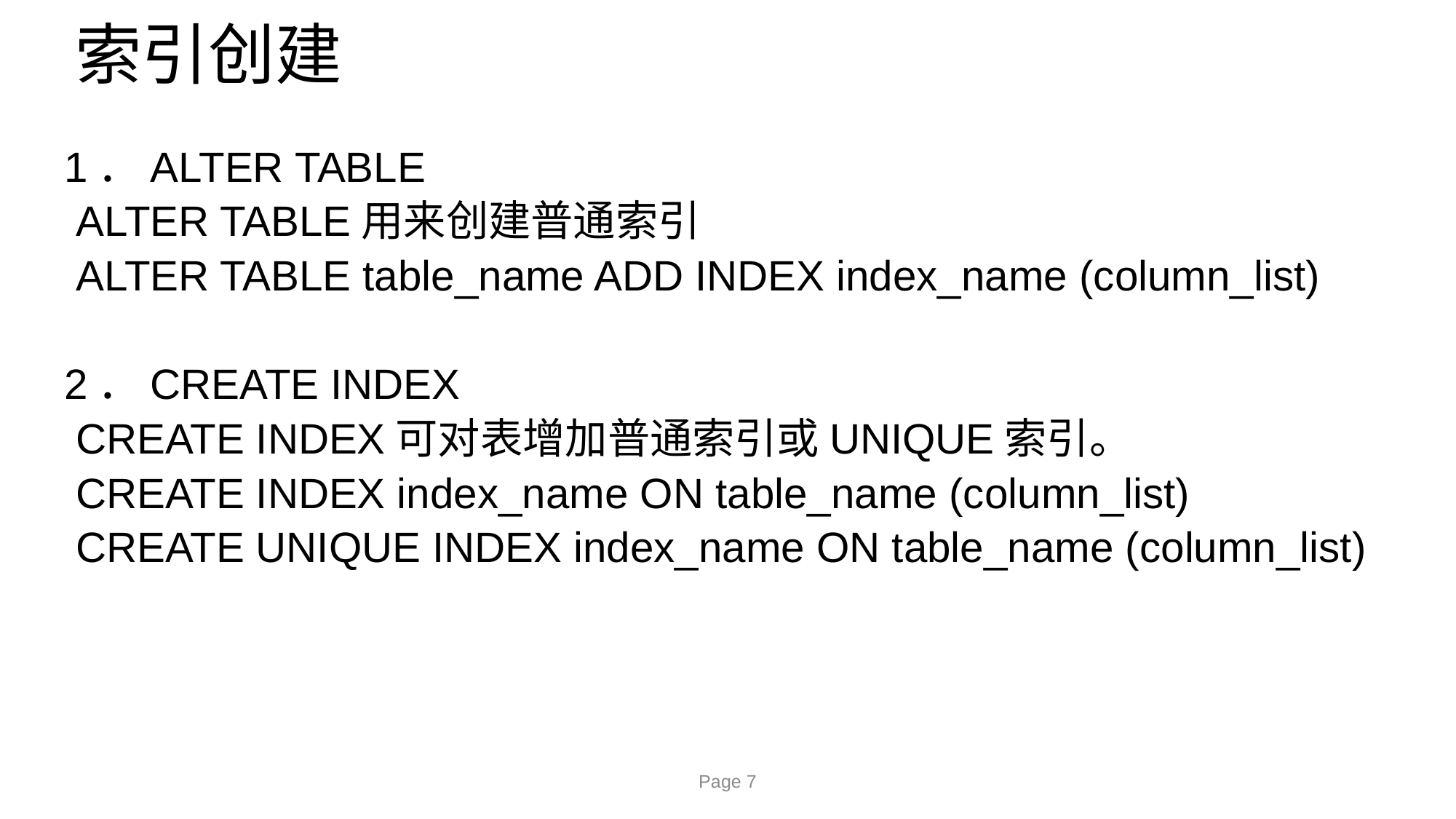

索引创建
#

1．ALTER TABLE
 ALTER TABLE用来创建普通索引
 ALTER TABLE table_name ADD INDEX index_name (column_list)

2．CREATE INDEX
 CREATE INDEX可对表增加普通索引或UNIQUE索引。
 CREATE INDEX index_name ON table_name (column_list)
 CREATE UNIQUE INDEX index_name ON table_name (column_list)
Page 7